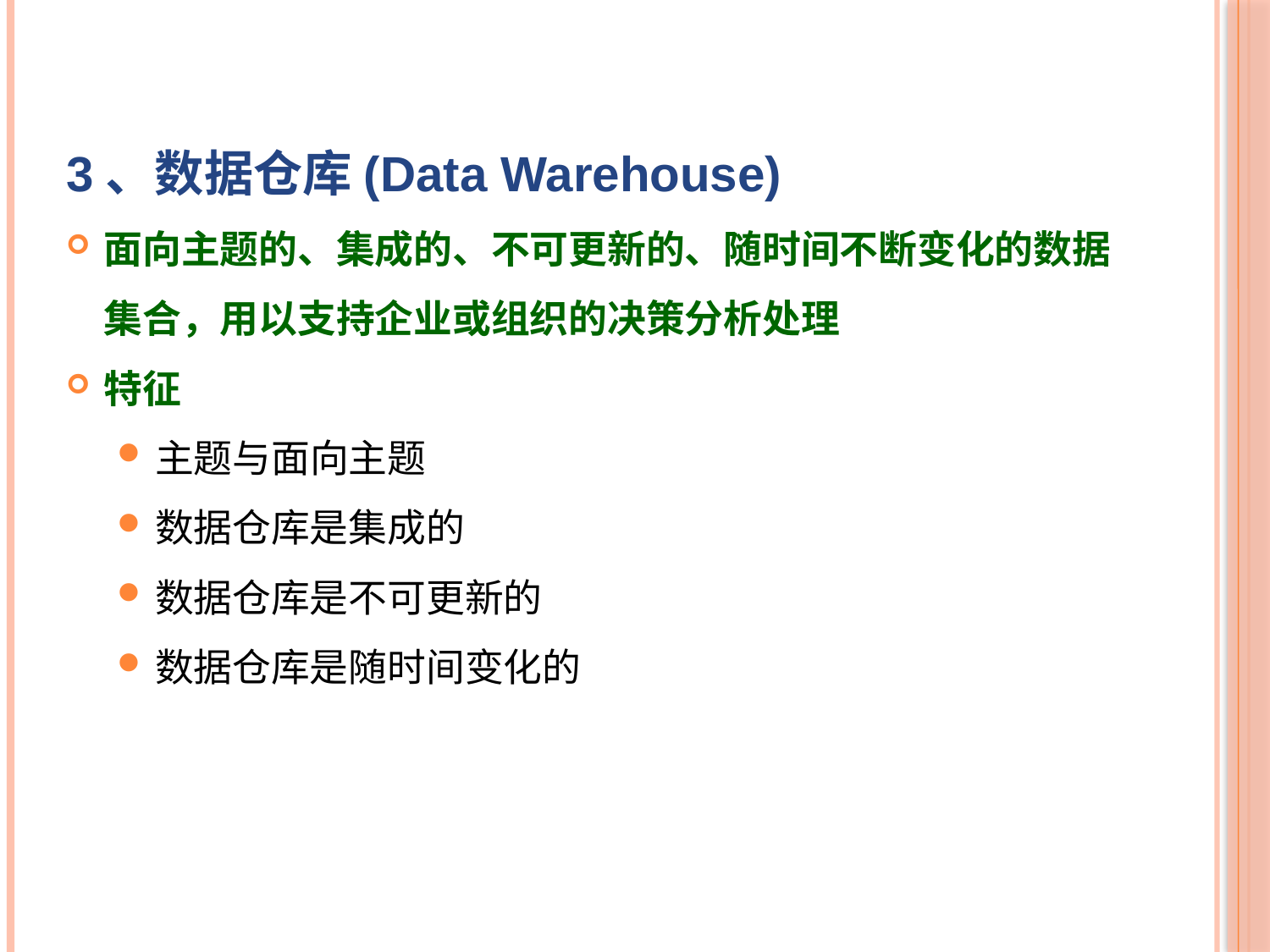

3、数据仓库(Data Warehouse)
面向主题的、集成的、不可更新的、随时间不断变化的数据集合，用以支持企业或组织的决策分析处理
特征
主题与面向主题
数据仓库是集成的
数据仓库是不可更新的
数据仓库是随时间变化的